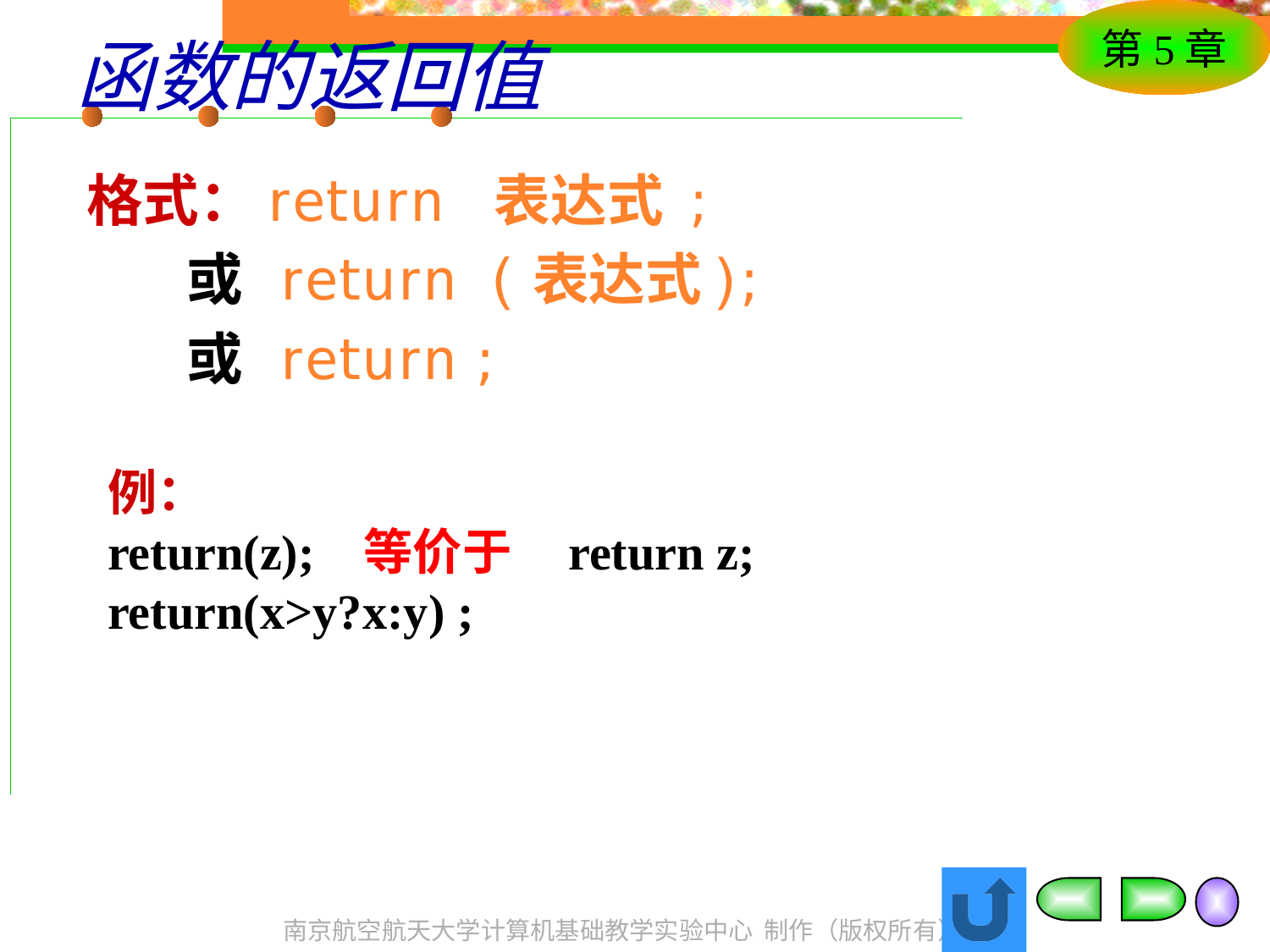

# 函数的返回值
格式：return  表达式 ;
	   或  return  (表达式);
	   或  return ;
例：
return(z);   等价于    return z;
return(x>y?x:y) ;